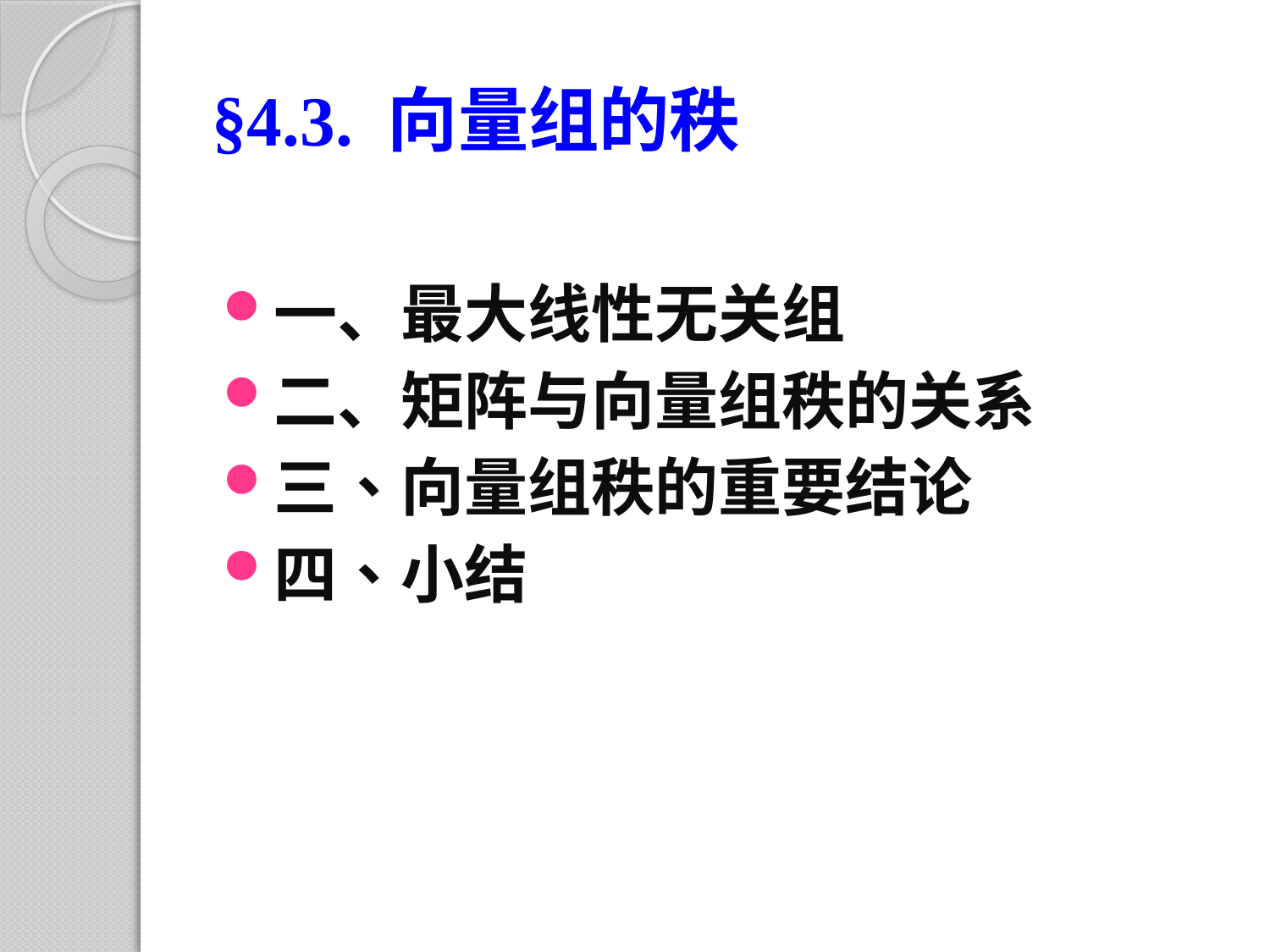

# §4.3. 向量组的秩
一、最大线性无关组
二、矩阵与向量组秩的关系
三、向量组秩的重要结论
四、小结